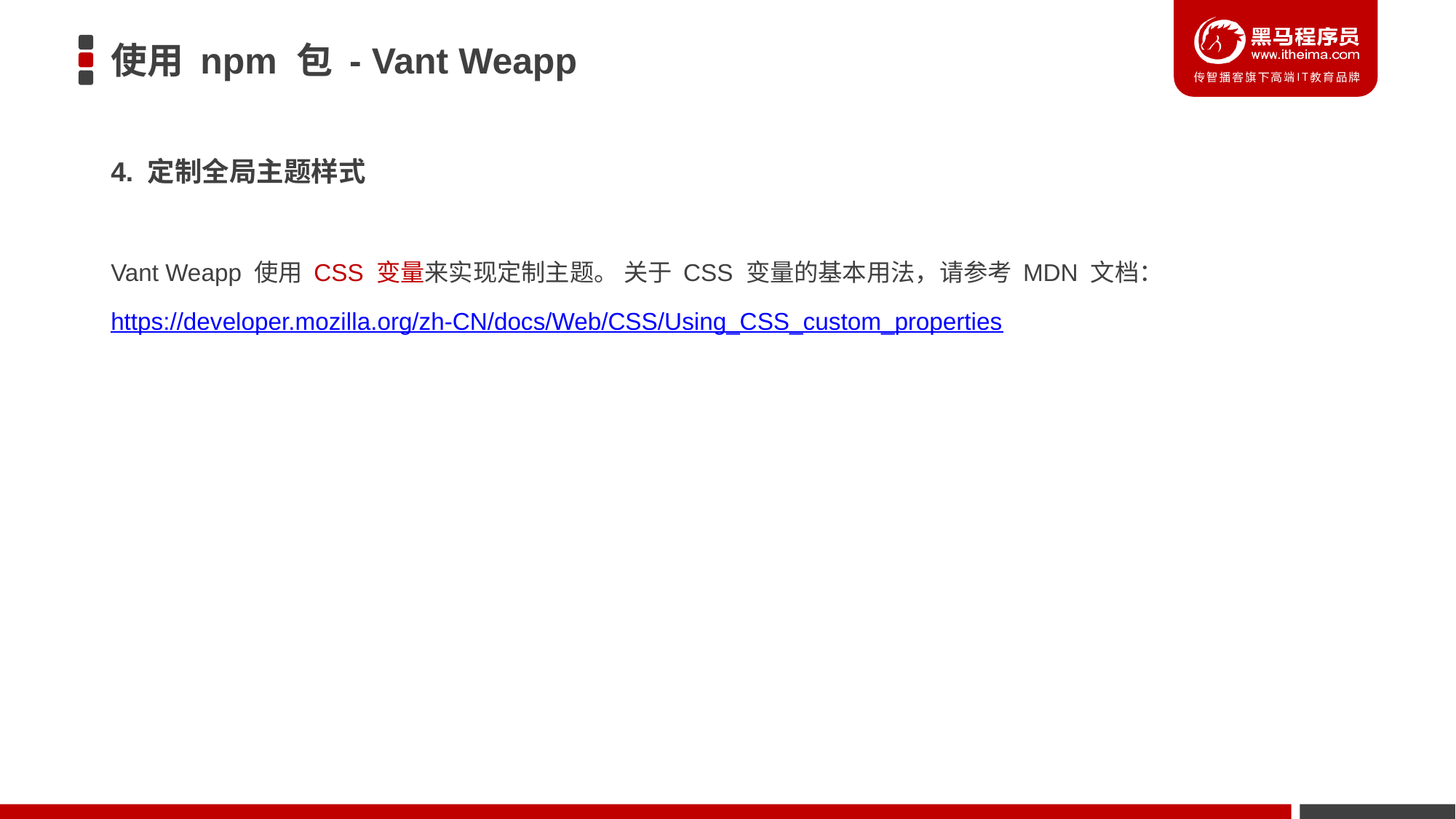

# 使用 npm 包 - Vant Weapp
4. 定制全局主题样式
Vant Weapp 使用 CSS 变量来实现定制主题。 关于 CSS 变量的基本用法，请参考 MDN 文档：
https://developer.mozilla.org/zh-CN/docs/Web/CSS/Using_CSS_custom_properties